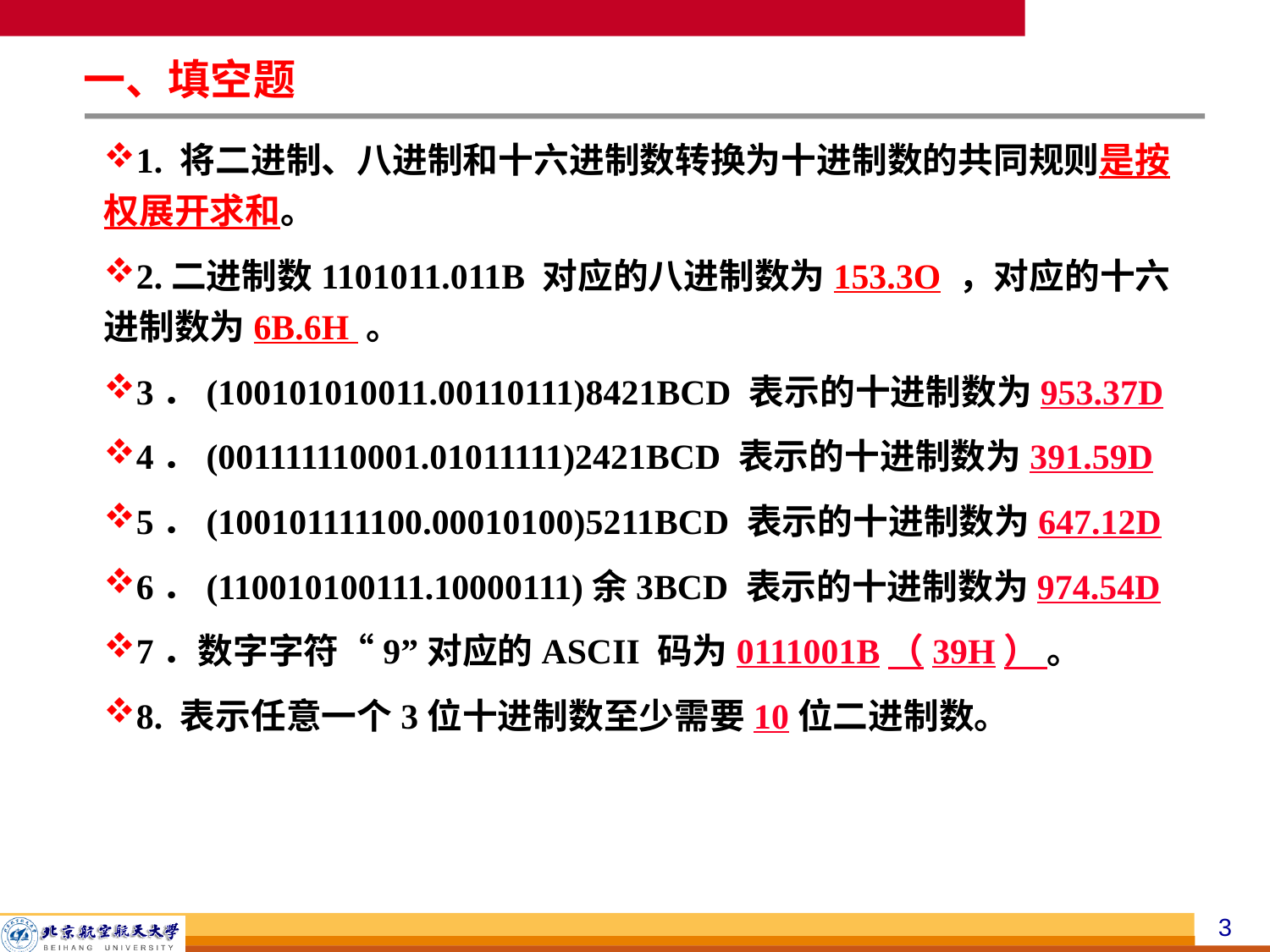

一、填空题

1. 将二进制、八进制和十六进制数转换为十进制数的共同规则是按权展开求和。
2.二进制数1101011.011B 对应的八进制数为153.3O ，对应的十六进制数为6B.6H 。
3．(100101010011.00110111)8421BCD 表示的十进制数为953.37D
4．(001111110001.01011111)2421BCD 表示的十进制数为391.59D
5．(100101111100.00010100)5211BCD 表示的十进制数为647.12D
6．(110010100111.10000111)余3BCD 表示的十进制数为974.54D
7．数字字符“9”对应的ASCII 码为0111001B（39H） 。
8. 表示任意一个3位十进制数至少需要10位二进制数。